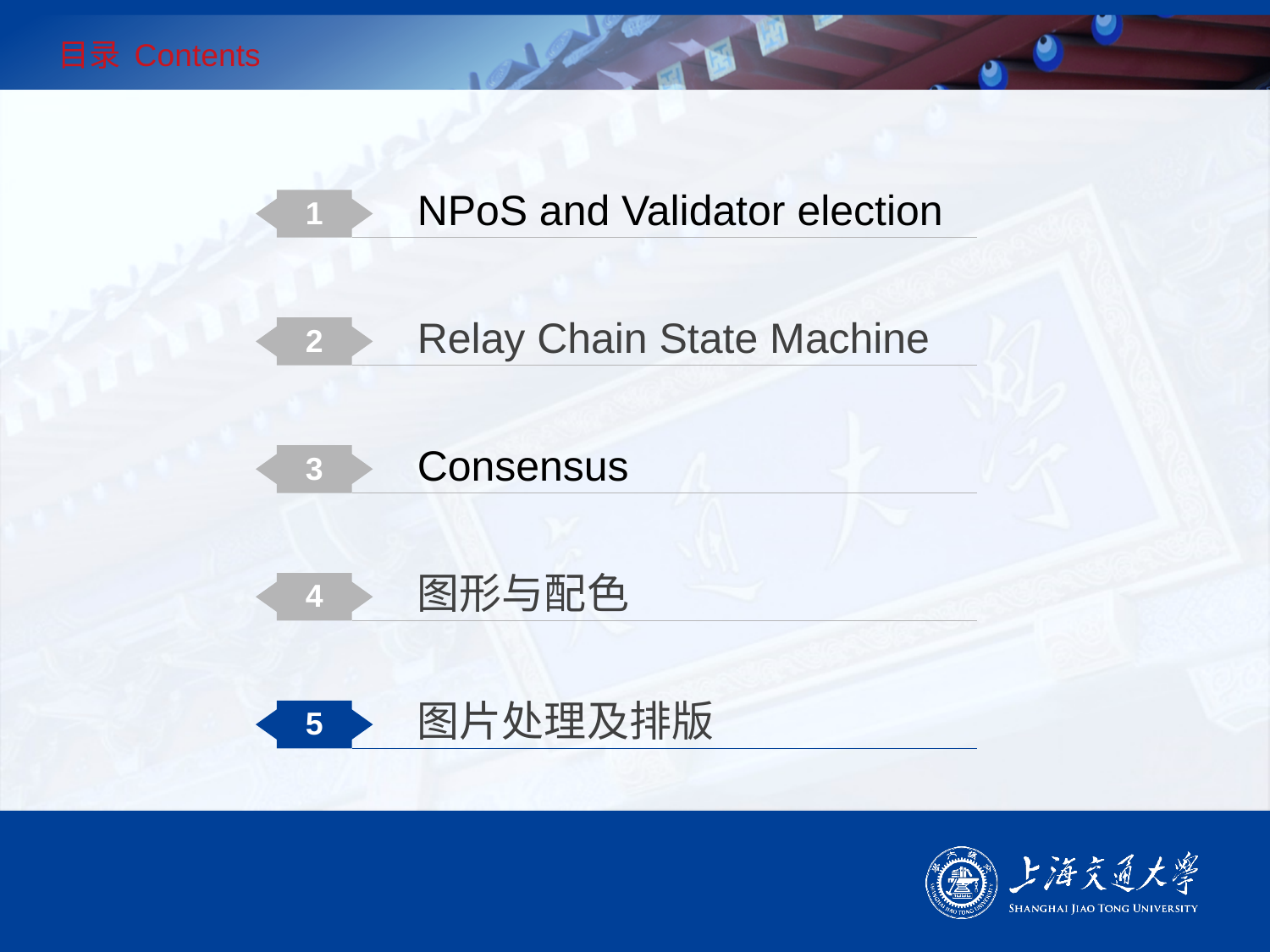

# 目录 Contents
NPoS and Validator election
1

Relay Chain State Machine
2

Consensus
3

图形与配色
4

图片处理及排版
5